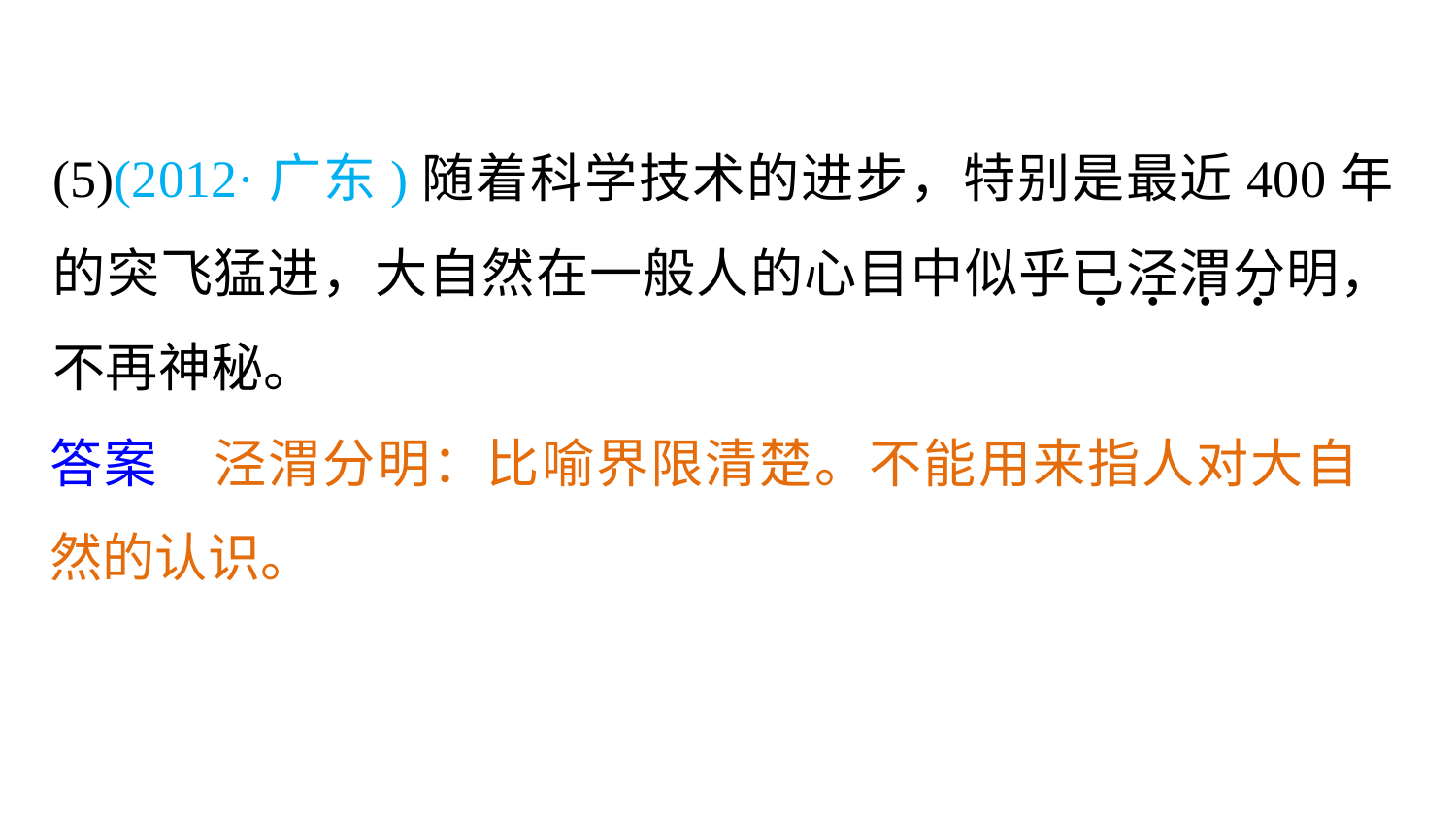

(5)(2012·广东)随着科学技术的进步，特别是最近400年的突飞猛进，大自然在一般人的心目中似乎已泾渭分明，不再神秘。
.   .   .   .
答案　泾渭分明：比喻界限清楚。不能用来指人对大自然的认识。